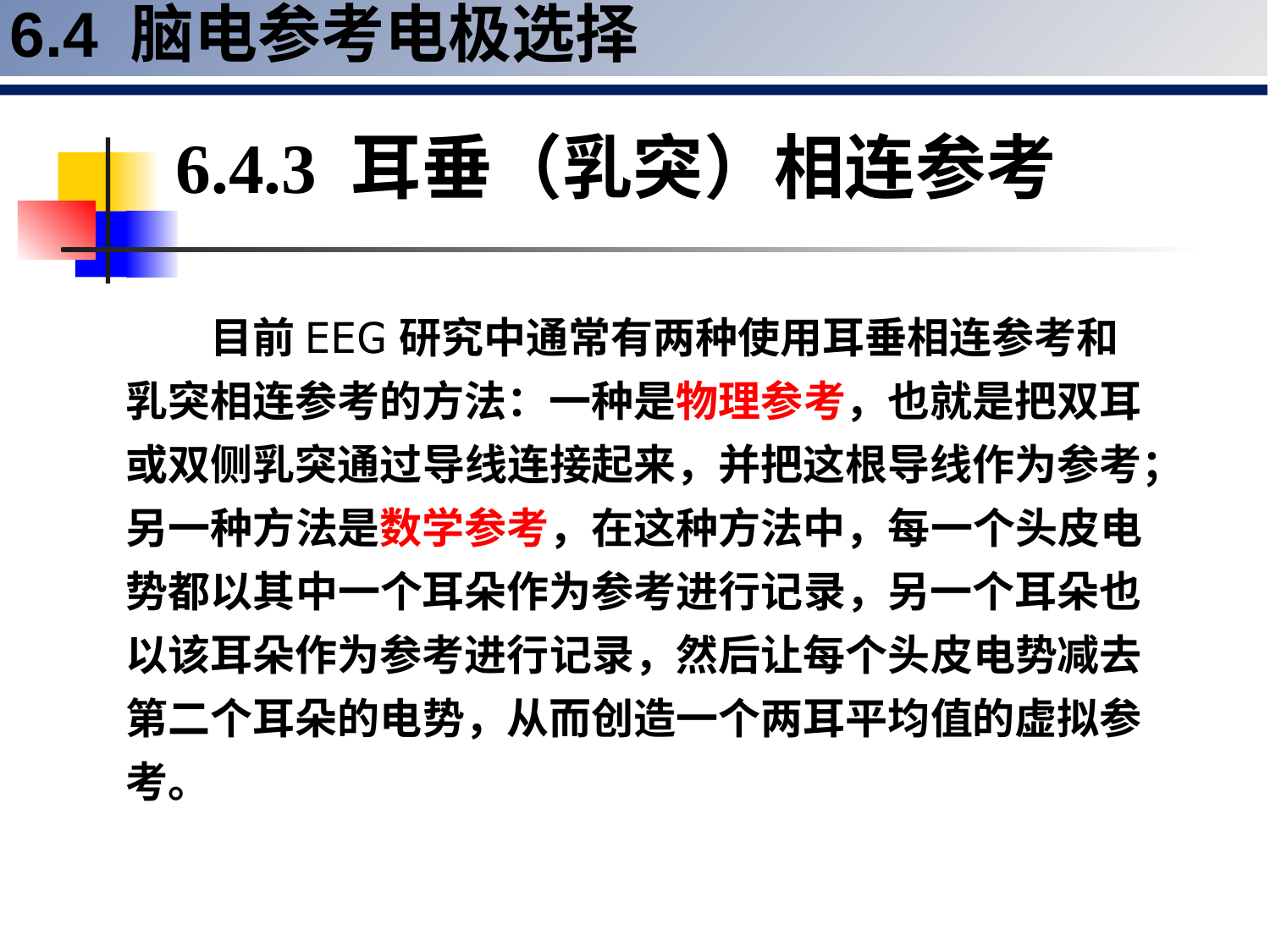

6.4 脑电参考电极选择

6.4.3 耳垂（乳突）相连参考
目前EEG研究中通常有两种使用耳垂相连参考和乳突相连参考的方法：一种是物理参考，也就是把双耳或双侧乳突通过导线连接起来，并把这根导线作为参考；另一种方法是数学参考，在这种方法中，每一个头皮电势都以其中一个耳朵作为参考进行记录，另一个耳朵也以该耳朵作为参考进行记录，然后让每个头皮电势减去第二个耳朵的电势，从而创造一个两耳平均值的虚拟参考。